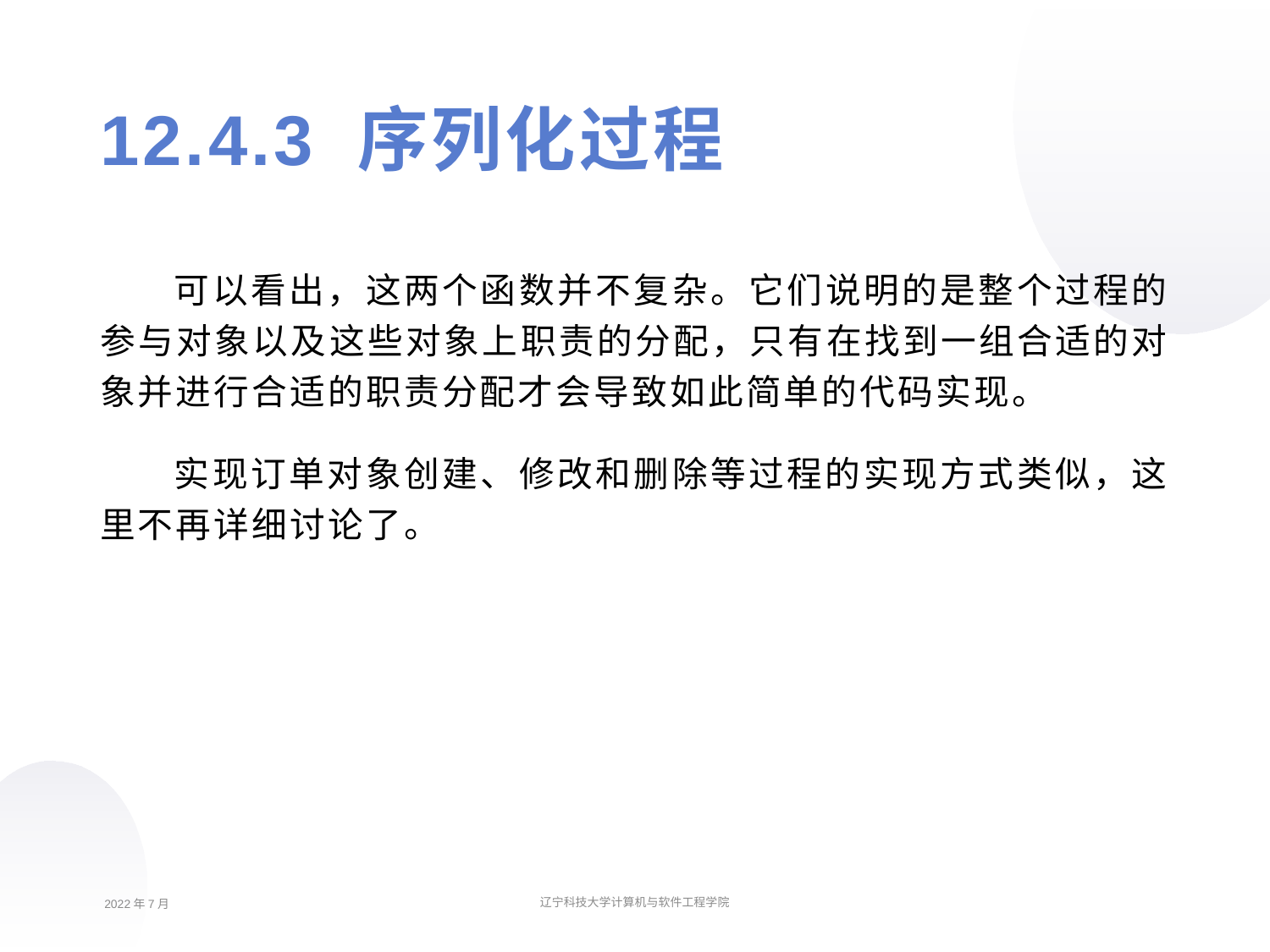

12.4.3 序列化过程
可以看出，这两个函数并不复杂。它们说明的是整个过程的参与对象以及这些对象上职责的分配，只有在找到一组合适的对象并进行合适的职责分配才会导致如此简单的代码实现。
实现订单对象创建、修改和删除等过程的实现方式类似，这里不再详细讨论了。

2022年7月
辽宁科技大学计算机与软件工程学院
76